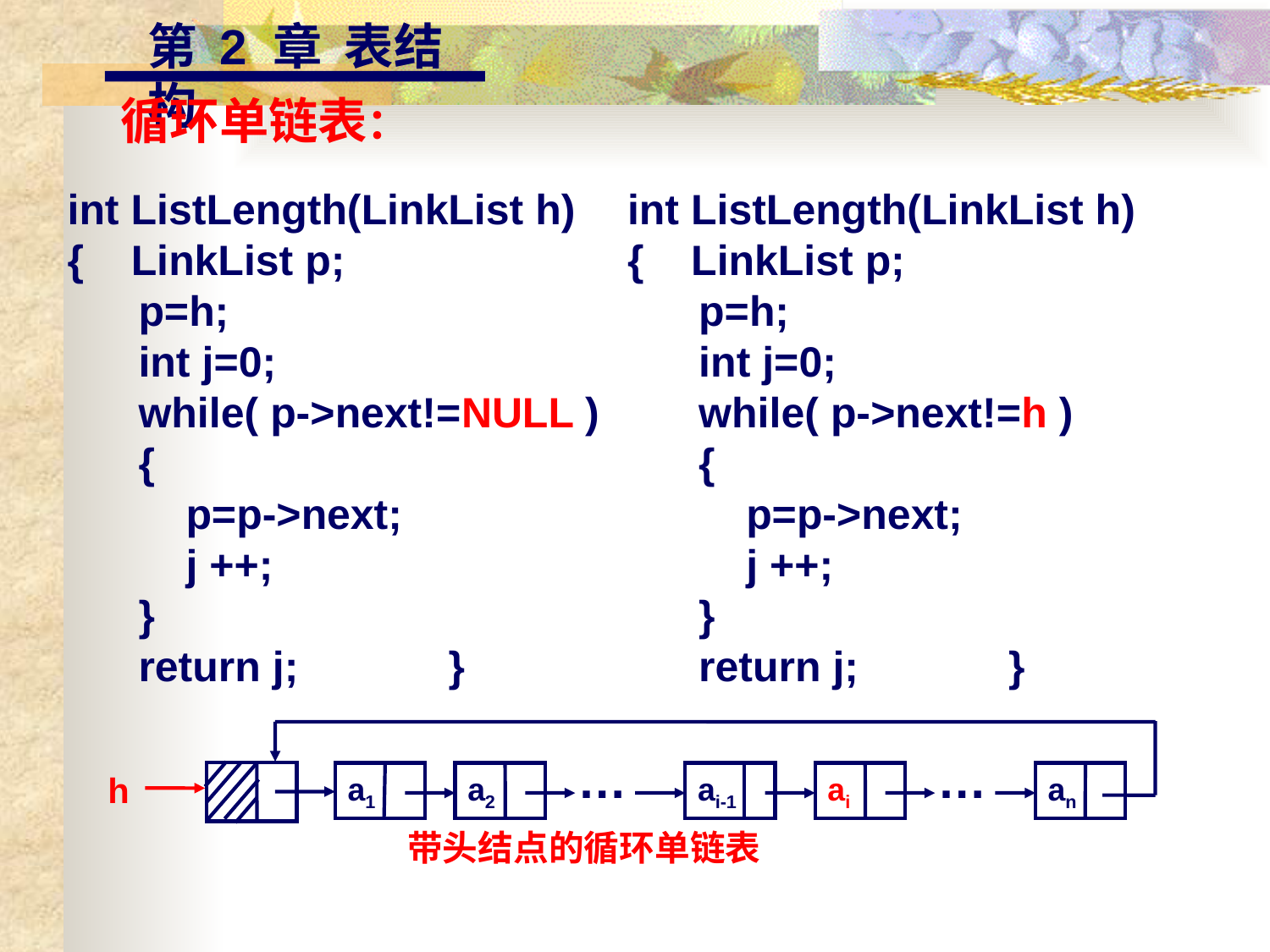

第 2 章  表结构

循环单链表：
int ListLength(LinkList h)
{    LinkList p;
      p=h;
      int j=0;
      while( p->next!=NULL )
      {
          p=p->next;
          j ++;
      }
      return j;		}
int ListLength(LinkList h)
{    LinkList p;
      p=h;
      int j=0;
      while( p->next!=h )
      {
          p=p->next;
          j ++;
      }
      return j;		}

…
…

h

a1

a2

ai-1
ai

an

带头结点的循环单链表